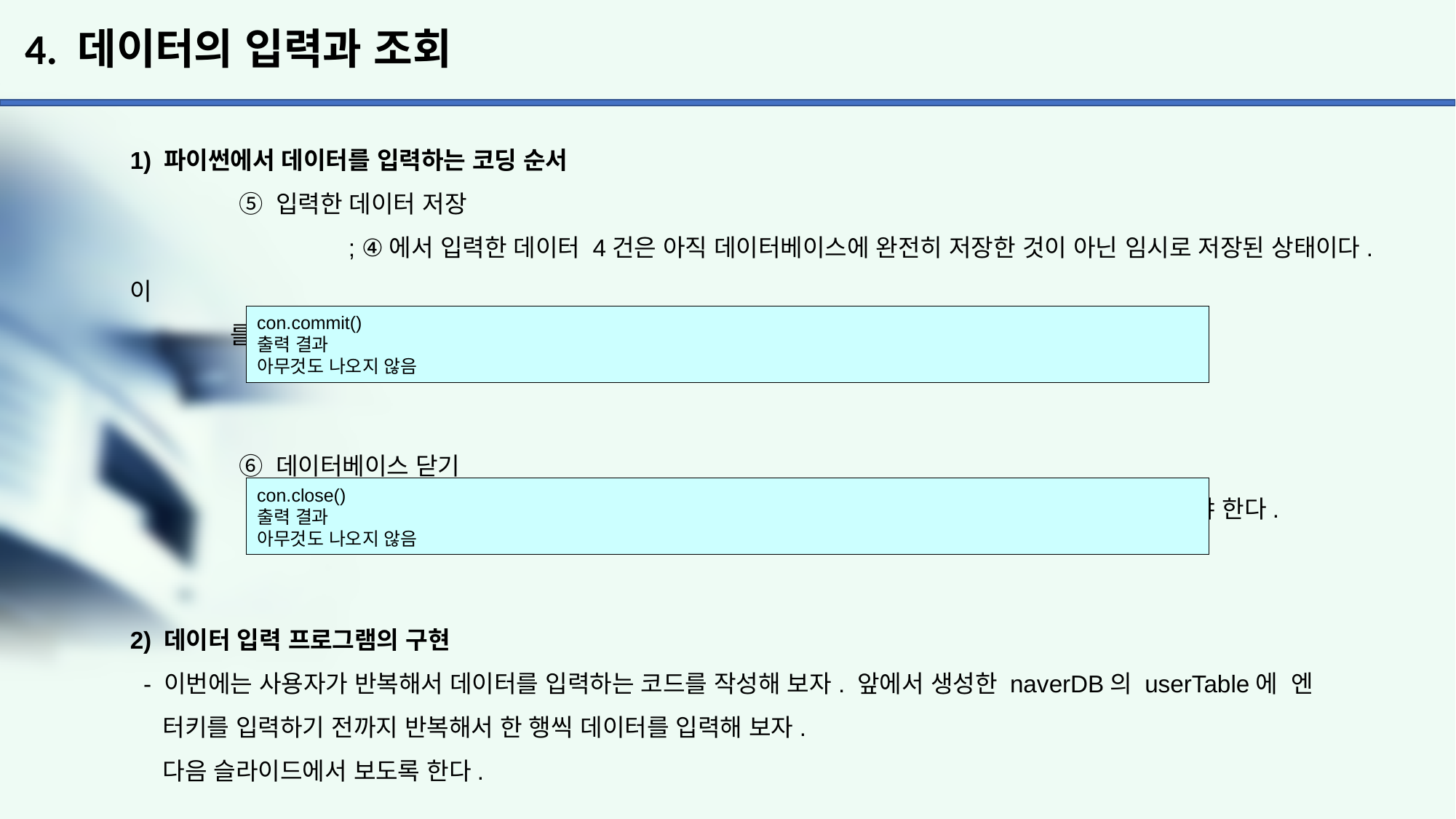

# 4. 데이터의 입력과 조회
1) 파이썬에서 데이터를 입력하는 코딩 순서
	⑤ 입력한 데이터 저장
		; ④에서 입력한 데이터 4건은 아직 데이터베이스에 완전히 저장한 것이 아닌 임시로 저장된 상태이다. 이
              를 확실하게 저장하는 것을 커밋(commit)이라고 한다.

	⑥ 데이터베이스 닫기
		; 데이터베이스도 리소스이므로 모두 사용했다면 ①에서 연결한 데이터베이스를 닫아야 한다.

2) 데이터 입력 프로그램의 구현
  - 이번에는 사용자가 반복해서 데이터를 입력하는 코드를 작성해 보자. 앞에서 생성한 naverDB의 userTable에  엔
    터키를 입력하기 전까지 반복해서 한 행씩 데이터를 입력해 보자.
    다음 슬라이드에서 보도록 한다.
con.commit()
출력 결과
아무것도 나오지 않음
con.close()
출력 결과
아무것도 나오지 않음